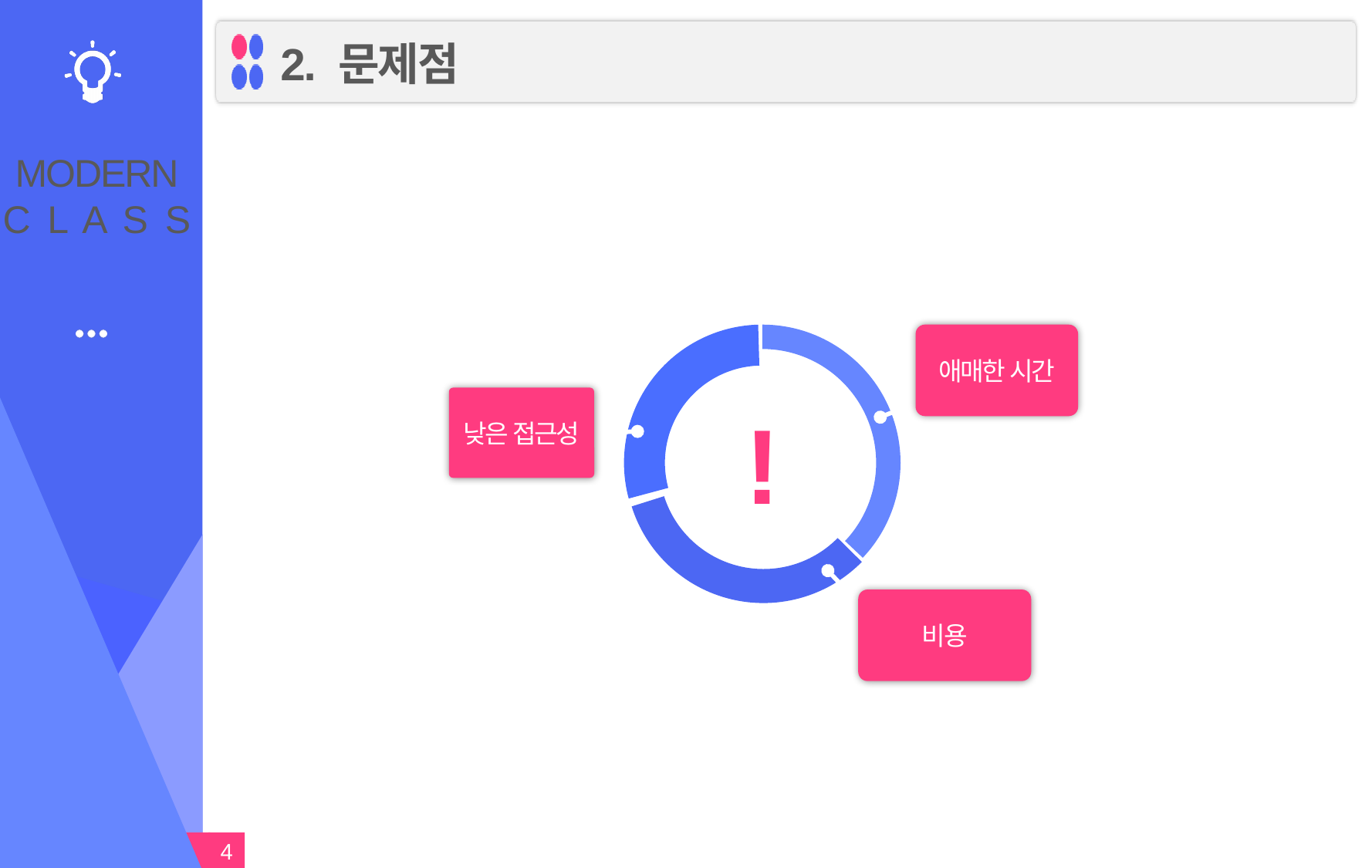

# MODERN C  L  A  S  S
2. 문제점

애매한 시간

낮은 접근성
!
비용
4